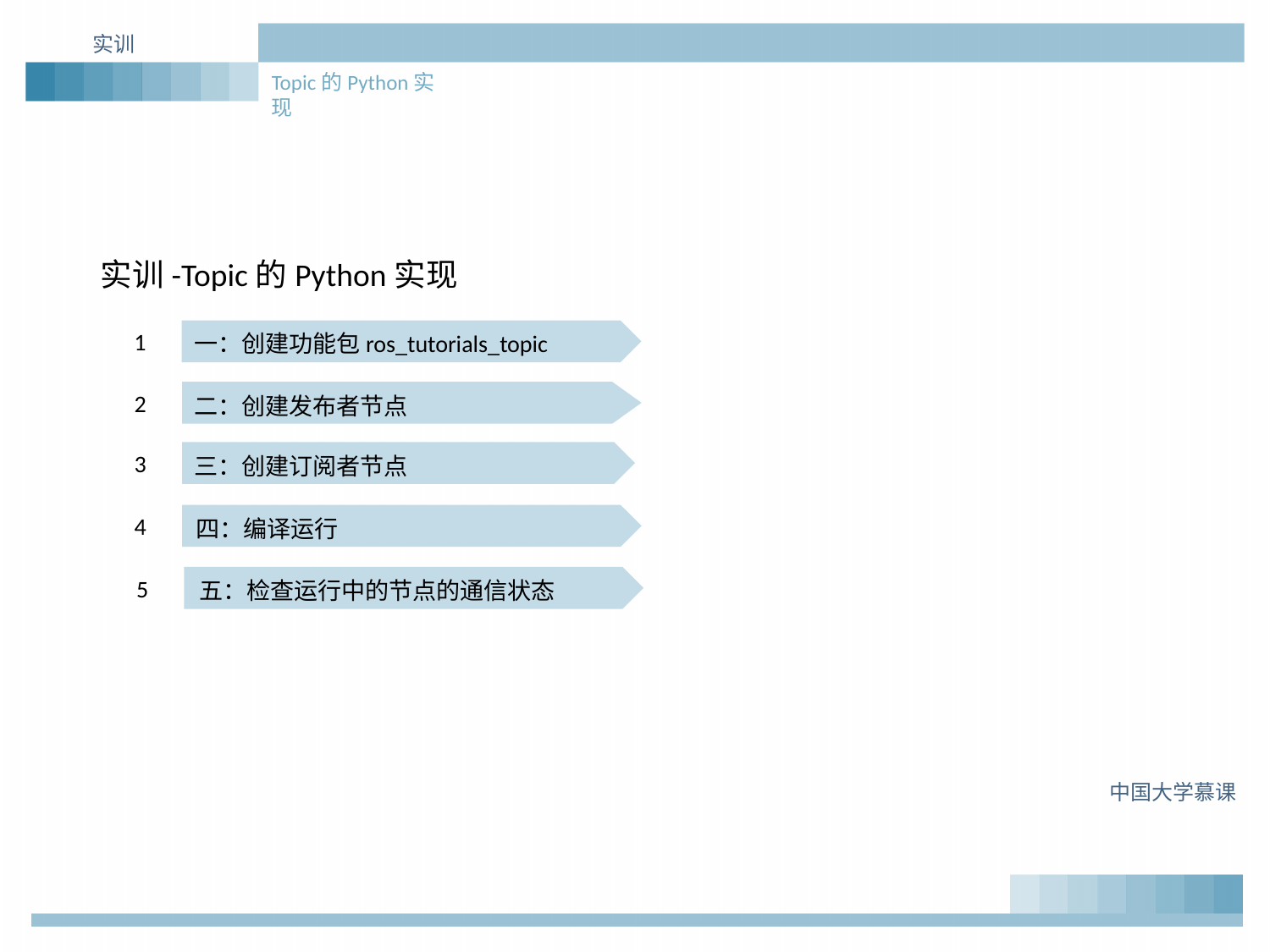

实训
Topic的Python实现
实训-Topic的Python实现
一：创建功能包ros_tutorials_topic
1

2
二：创建发布者节点

3
三：创建订阅者节点

4
四：编译运行

5
五：检查运行中的节点的通信状态
中国大学慕课